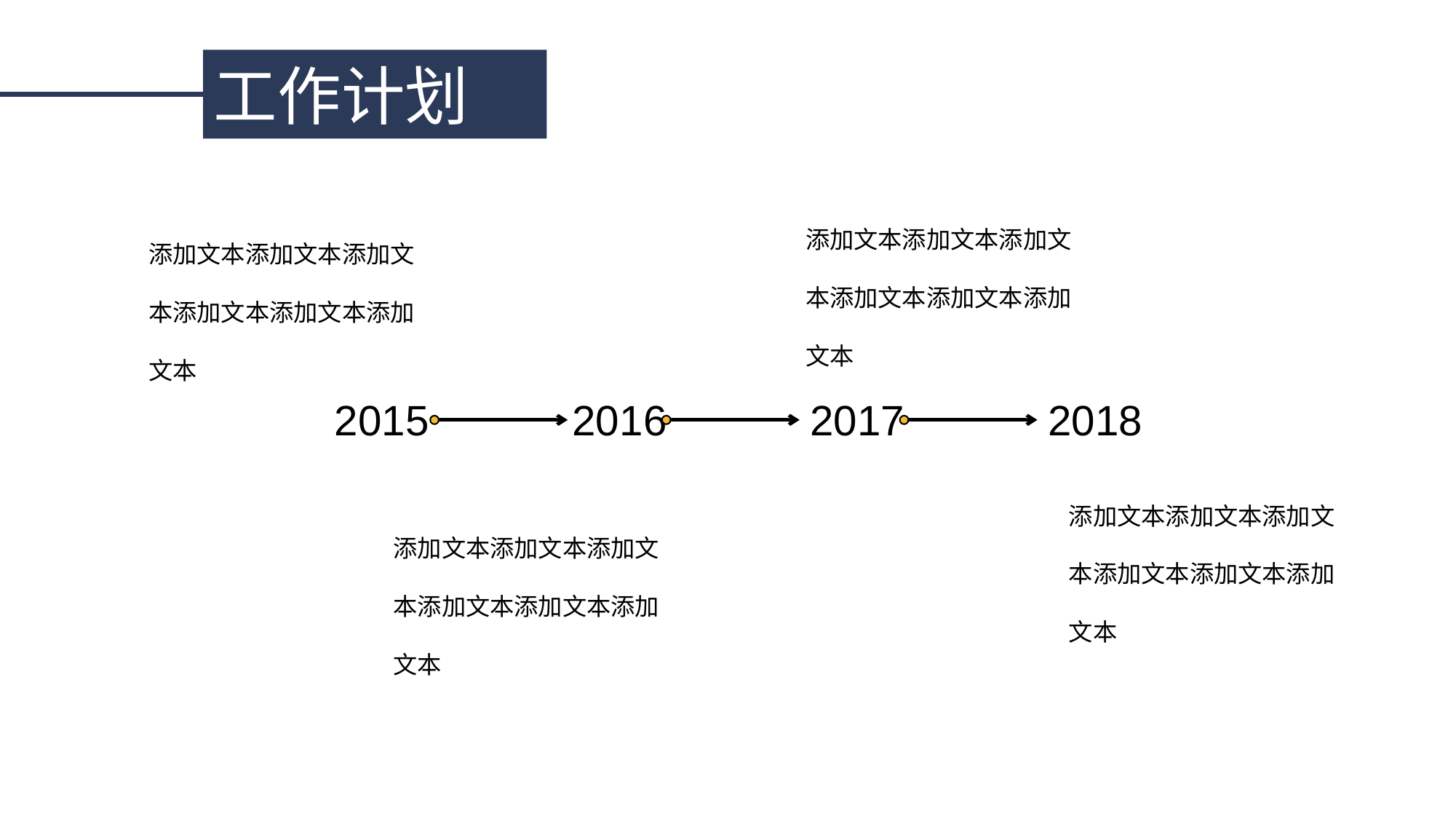

工作计划
添加文本添加文本添加文本添加文本添加文本添加文本
添加文本添加文本添加文本添加文本添加文本添加文本
2015
2016
2017
2018

添加文本添加文本添加文本添加文本添加文本添加文本
添加文本添加文本添加文本添加文本添加文本添加文本